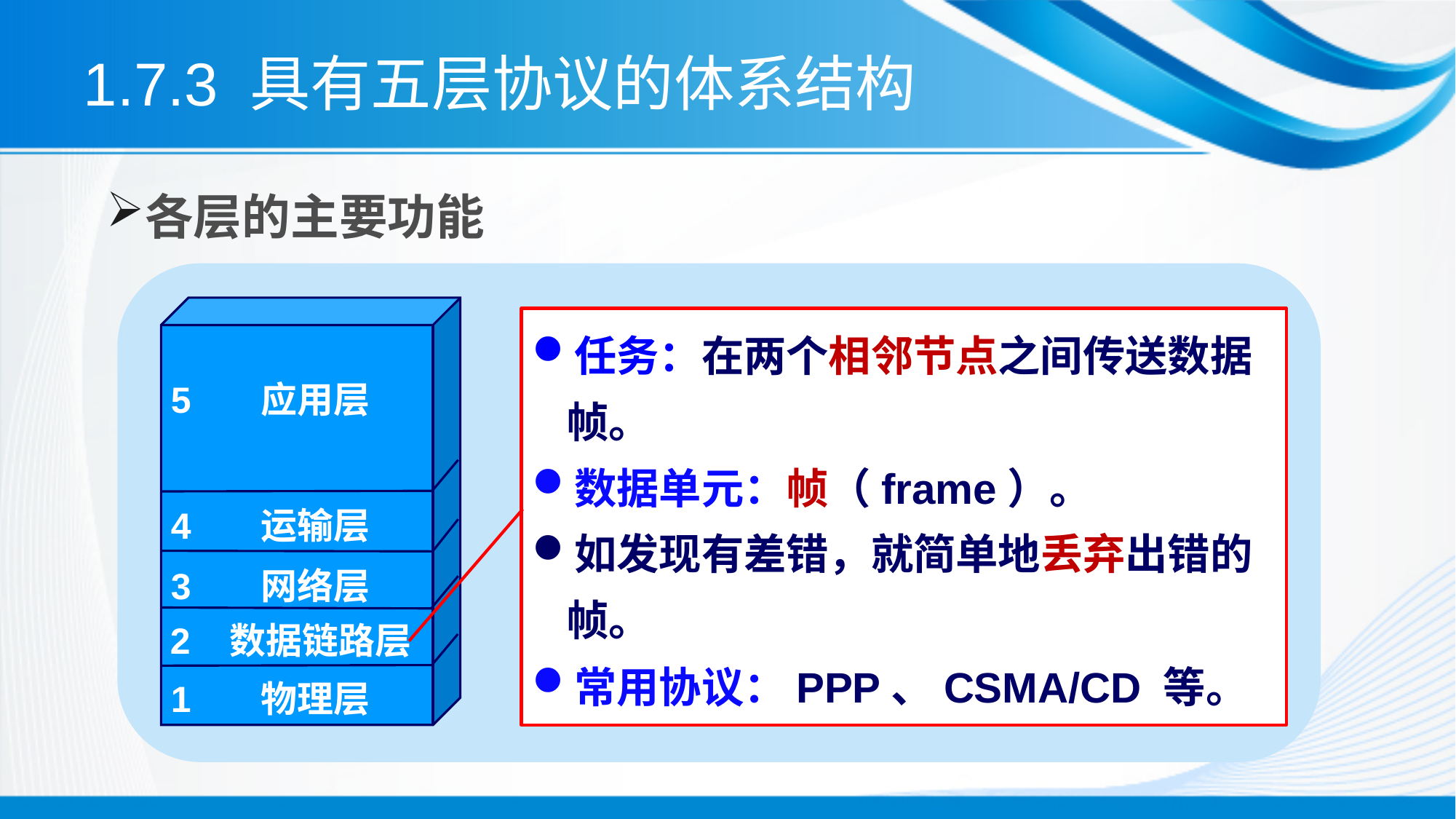

# 1.7.3 具有五层协议的体系结构
各层的主要功能

5      应用层

4      运输层

3      网络层

2   数据链路层

1      物理层
任务：在两个相邻节点之间传送数据帧。
数据单元：帧（frame）。
如发现有差错，就简单地丢弃出错的帧。
常用协议：PPP、CSMA/CD 等。